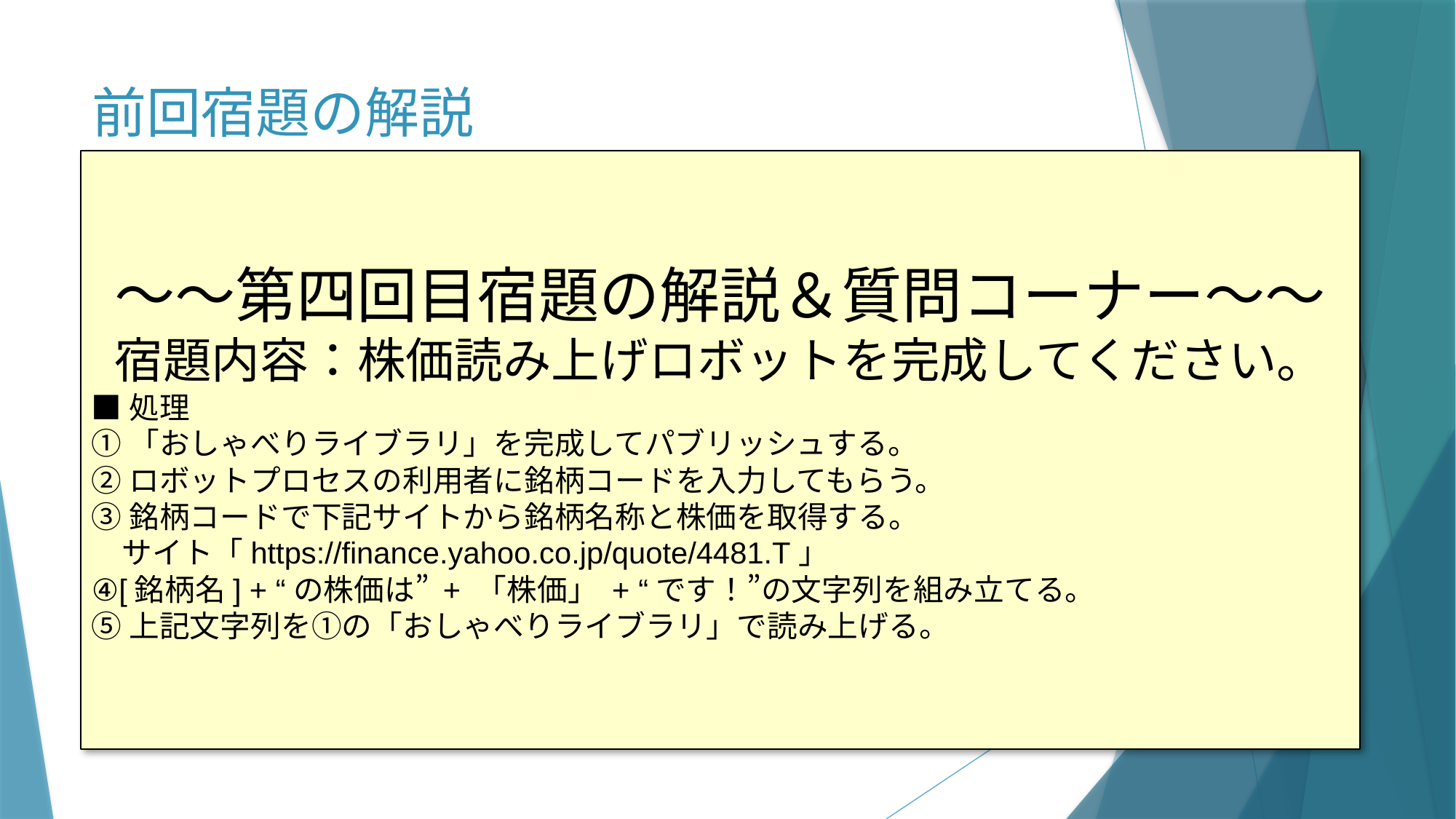

# 前回宿題の解説
～～第四回目宿題の解説＆質問コーナー～～
宿題内容：株価読み上げロボットを完成してください。
■処理
①「おしゃべりライブラリ」を完成してパブリッシュする。
②ロボットプロセスの利用者に銘柄コードを入力してもらう。
③銘柄コードで下記サイトから銘柄名称と株価を取得する。
　サイト「https://finance.yahoo.co.jp/quote/4481.T」
④[銘柄名] + “の株価は” + 「株価」 + “です！”の文字列を組み立てる。
⑤上記文字列を①の「おしゃべりライブラリ」で読み上げる。